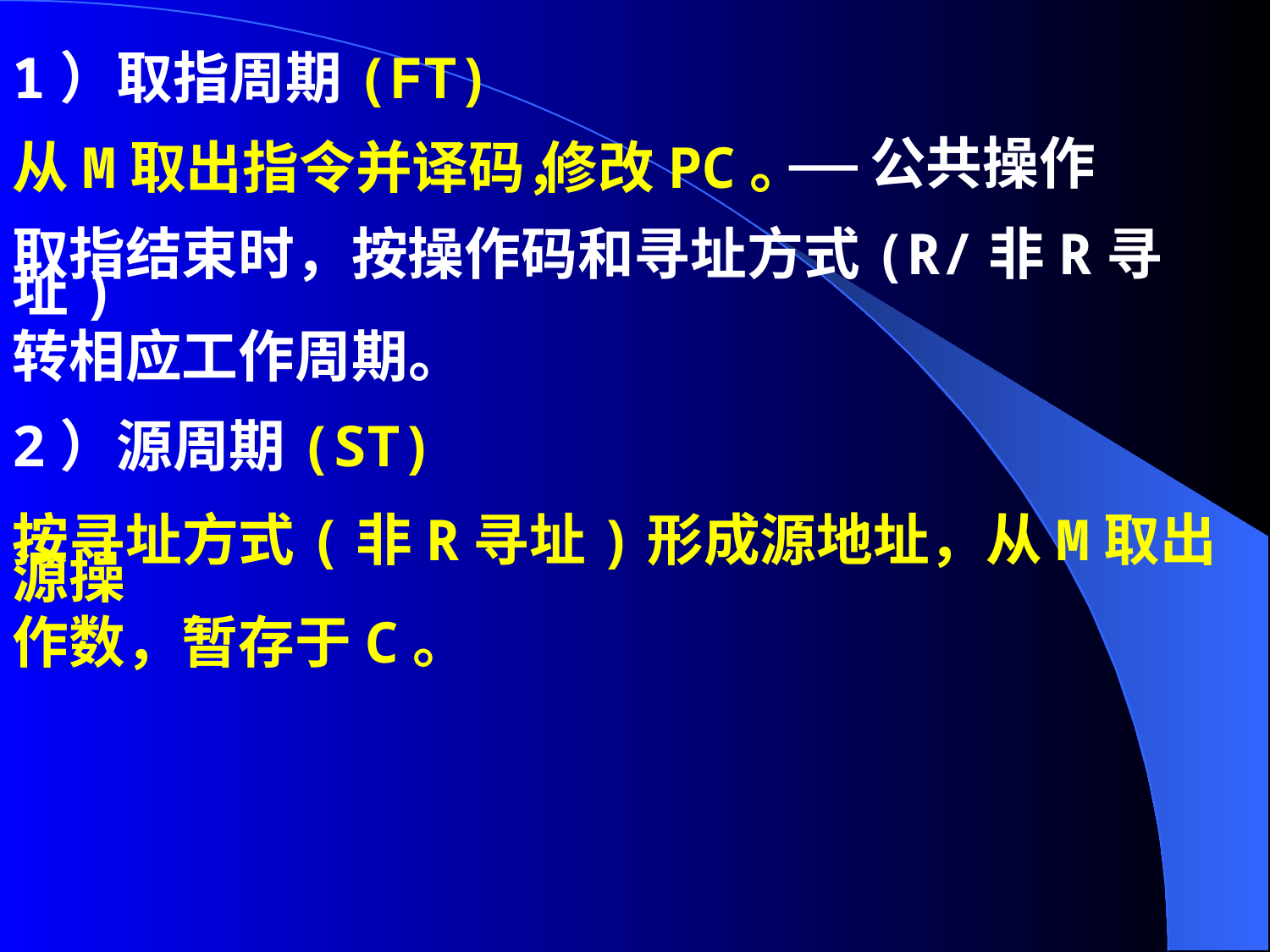

1）取指周期(FT)
公共操作
从M取出指令并译码，
修改PC。

取指结束时，按操作码和寻址方式(R/非R寻址)
转相应工作周期。
2）源周期(ST)
按寻址方式(非R寻址)形成源地址，从M取出源操
作数，暂存于C。